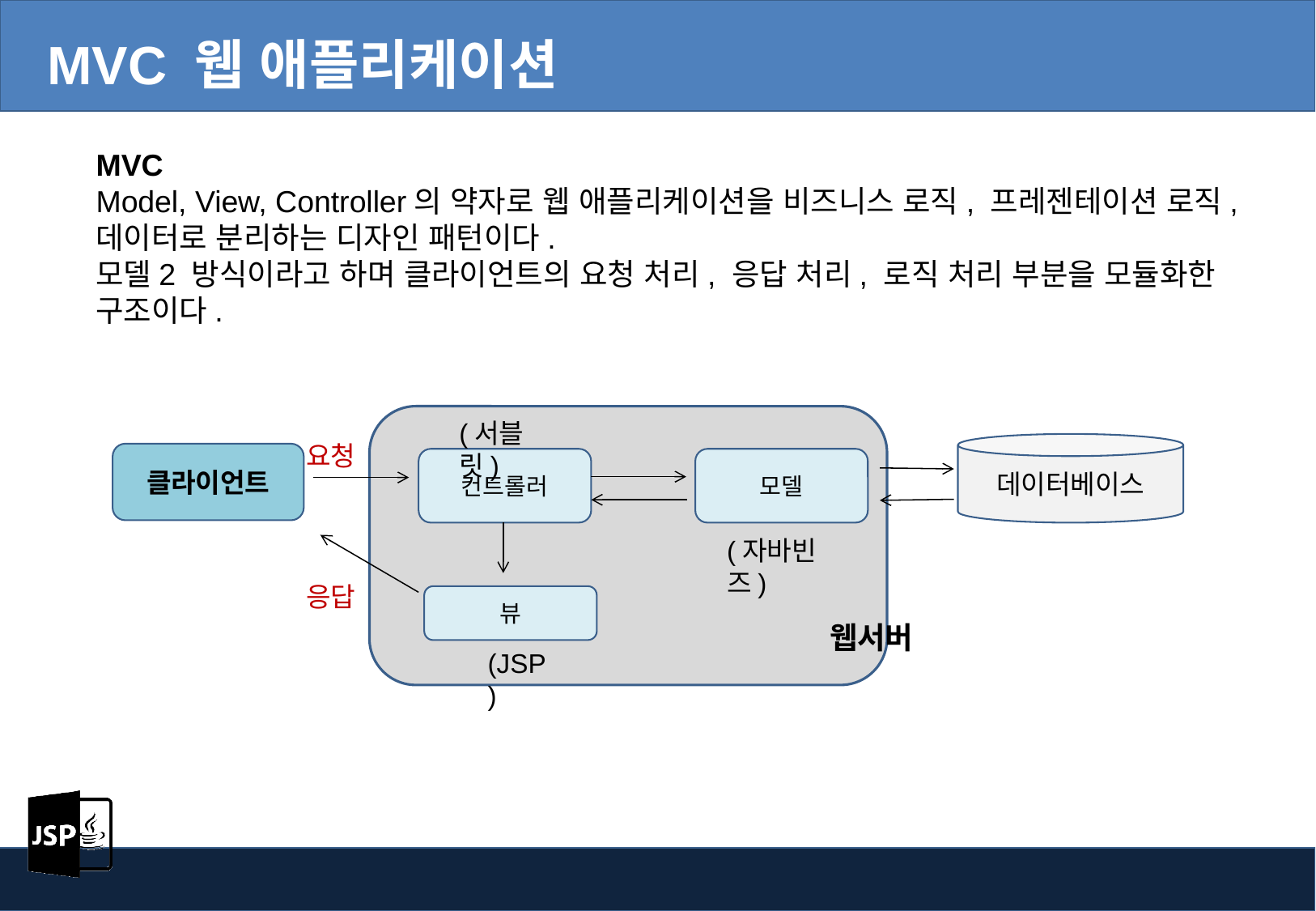

MVC 웹 애플리케이션
MVC
Model, View, Controller의 약자로 웹 애플리케이션을 비즈니스 로직, 프레젠테이션 로직, 데이터로 분리하는 디자인 패턴이다.
모델2 방식이라고 하며 클라이언트의 요청 처리, 응답 처리, 로직 처리 부분을 모듈화한 구조이다.

(서블릿)
요청
데이터베이스
클라이언트
컨트롤러
모델
(자바빈즈)
응답
뷰
웹서버
(JSP)